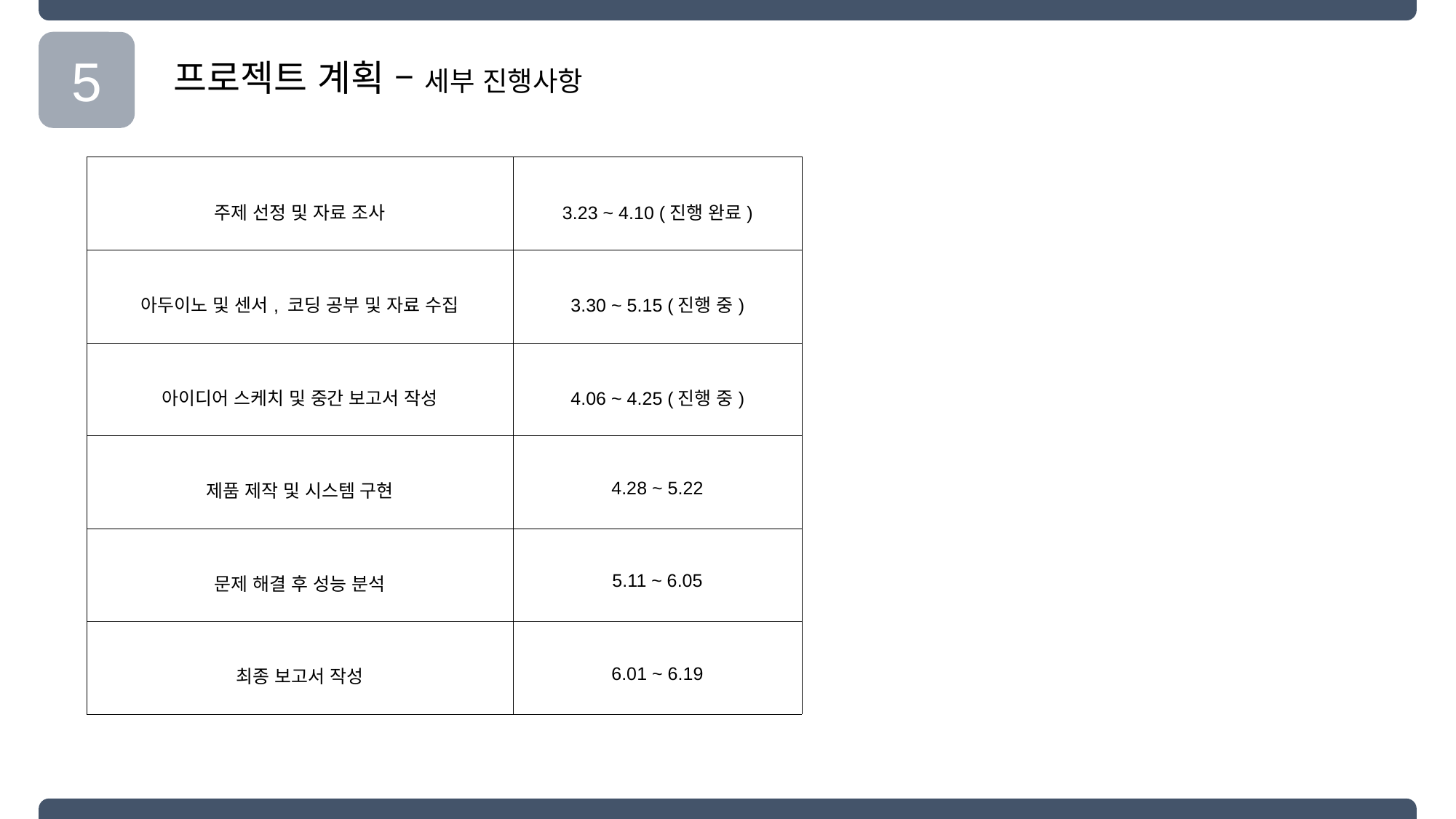

5
프로젝트 계획 – 세부 진행사항
| 주제 선정 및 자료 조사 | 3.23 ~ 4.10 (진행 완료) |
| --- | --- |
| 아두이노 및 센서, 코딩 공부 및 자료 수집 | 3.30 ~ 5.15 (진행 중) |
| 아이디어 스케치 및 중간 보고서 작성 | 4.06 ~ 4.25 (진행 중) |
| 제품 제작 및 시스템 구현 | 4.28 ~ 5.22 |
| 문제 해결 후 성능 분석 | 5.11 ~ 6.05 |
| 최종 보고서 작성 | 6.01 ~ 6.19 |